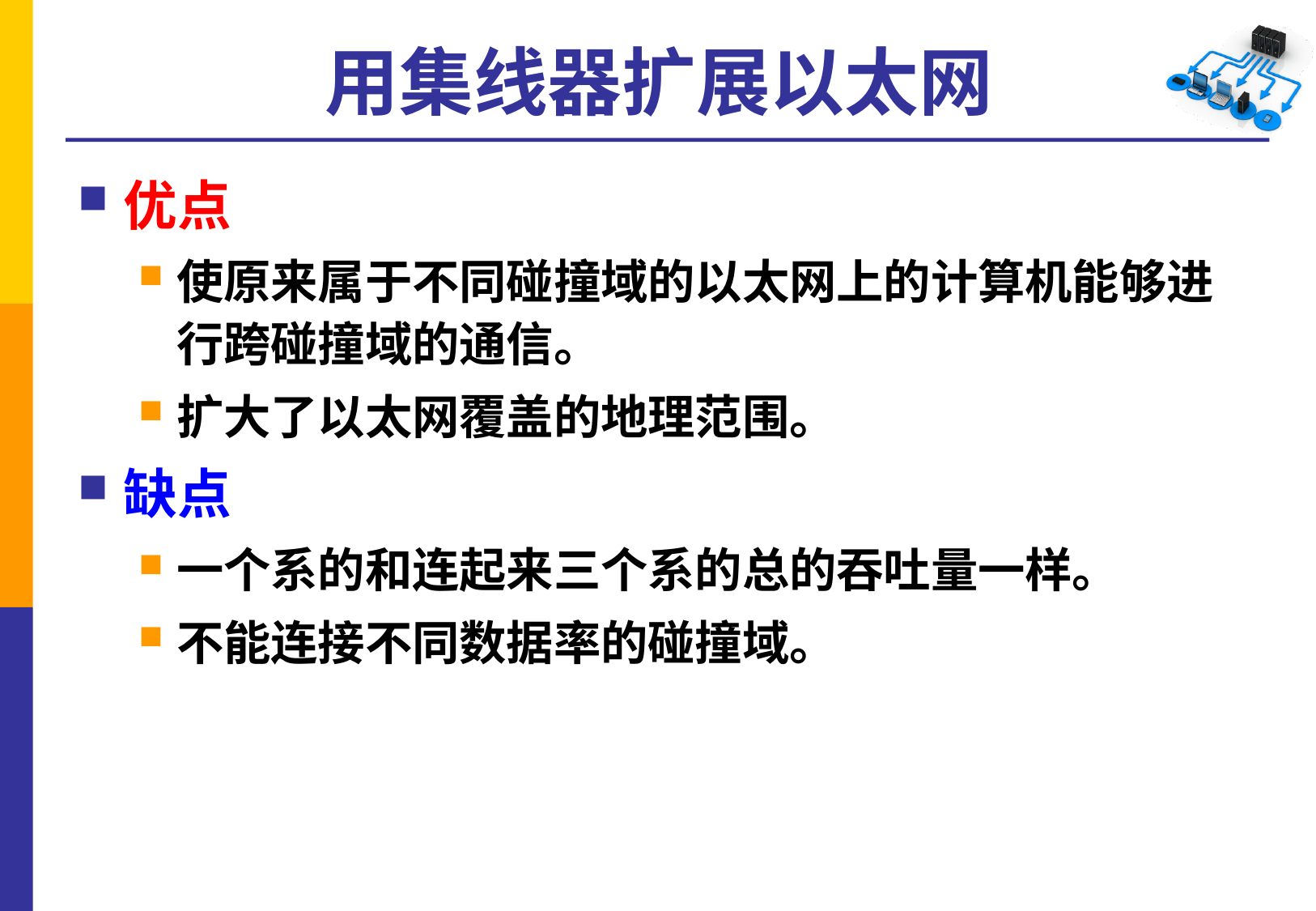

# 用集线器扩展以太网
优点
使原来属于不同碰撞域的以太网上的计算机能够进行跨碰撞域的通信。
扩大了以太网覆盖的地理范围。
缺点
一个系的和连起来三个系的总的吞吐量一样。
不能连接不同数据率的碰撞域。